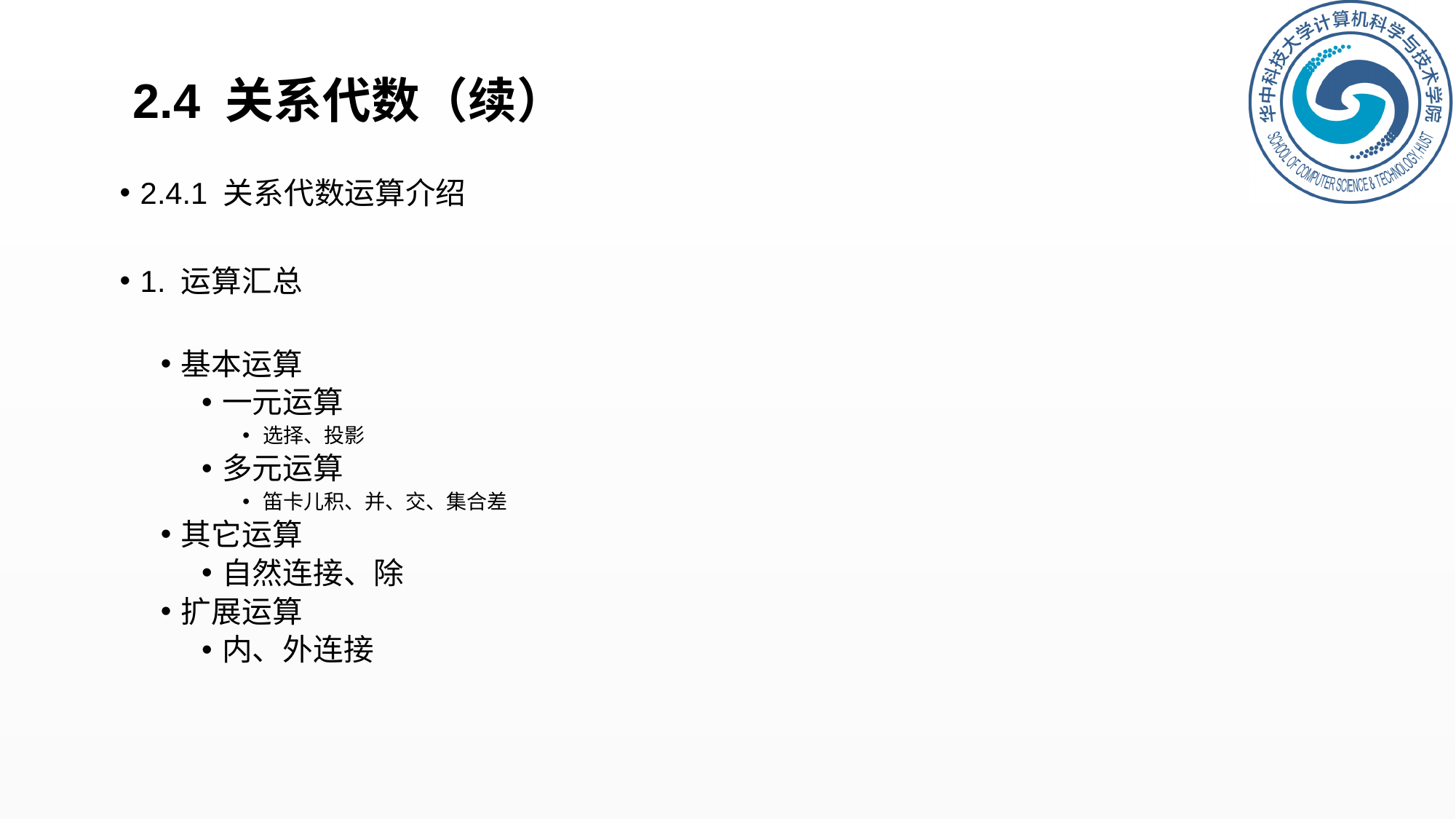

# 2.4 关系代数（续）
2.4.1 关系代数运算介绍

1. 运算汇总

基本运算
一元运算
选择、投影
多元运算
笛卡儿积、并、交、集合差
其它运算
自然连接、除
扩展运算
内、外连接